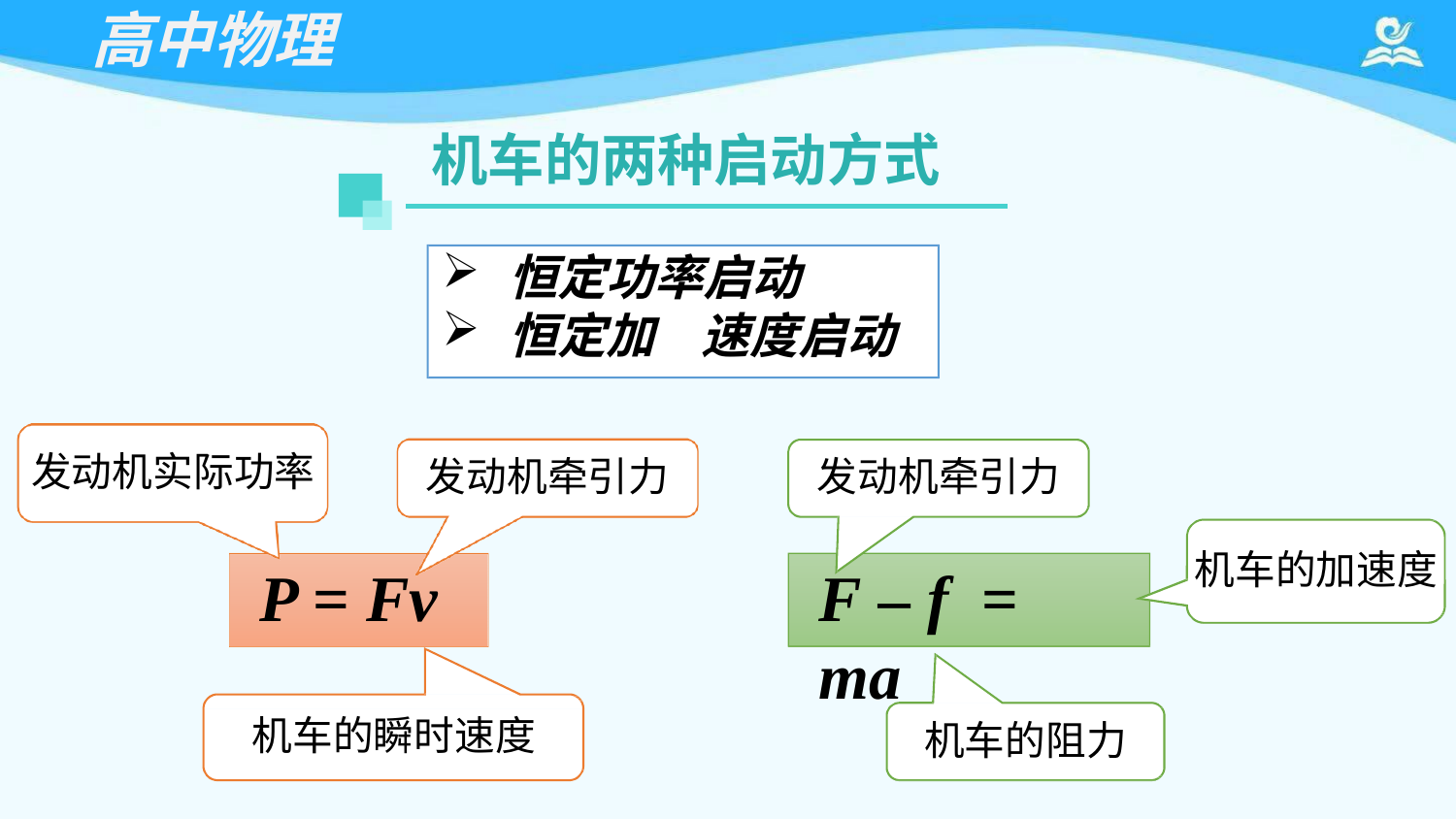

# 高中物理
机车的两种启动方式
恒定功率启动
恒定加速度启动

发动机实际功率
发动机牵引力
发动机牵引力

机车的加速度

P = Fv
F – f	= ma

机车的瞬时速度
机车的阻力